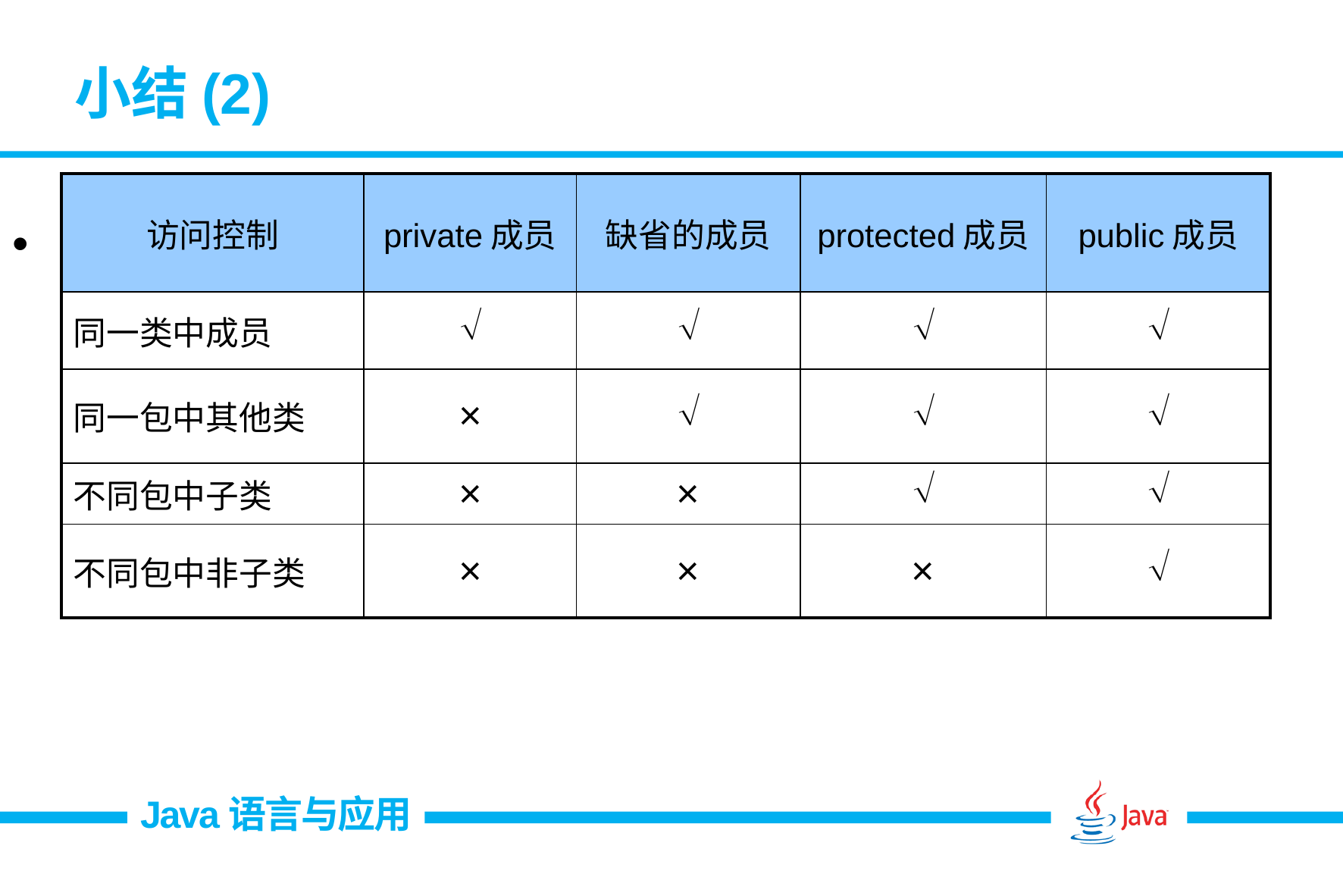

# 小结(2)
| 访问控制 | private成员 | 缺省的成员 | protected成员 | public成员 |
| --- | --- | --- | --- | --- |
| 同一类中成员 | √ | √ | √ | √ |
| 同一包中其他类 | × | √ | √ | √ |
| 不同包中子类 | × | × | √ | √ |
| 不同包中非子类 | × | × | × | √ |
高级访问控制总结
11